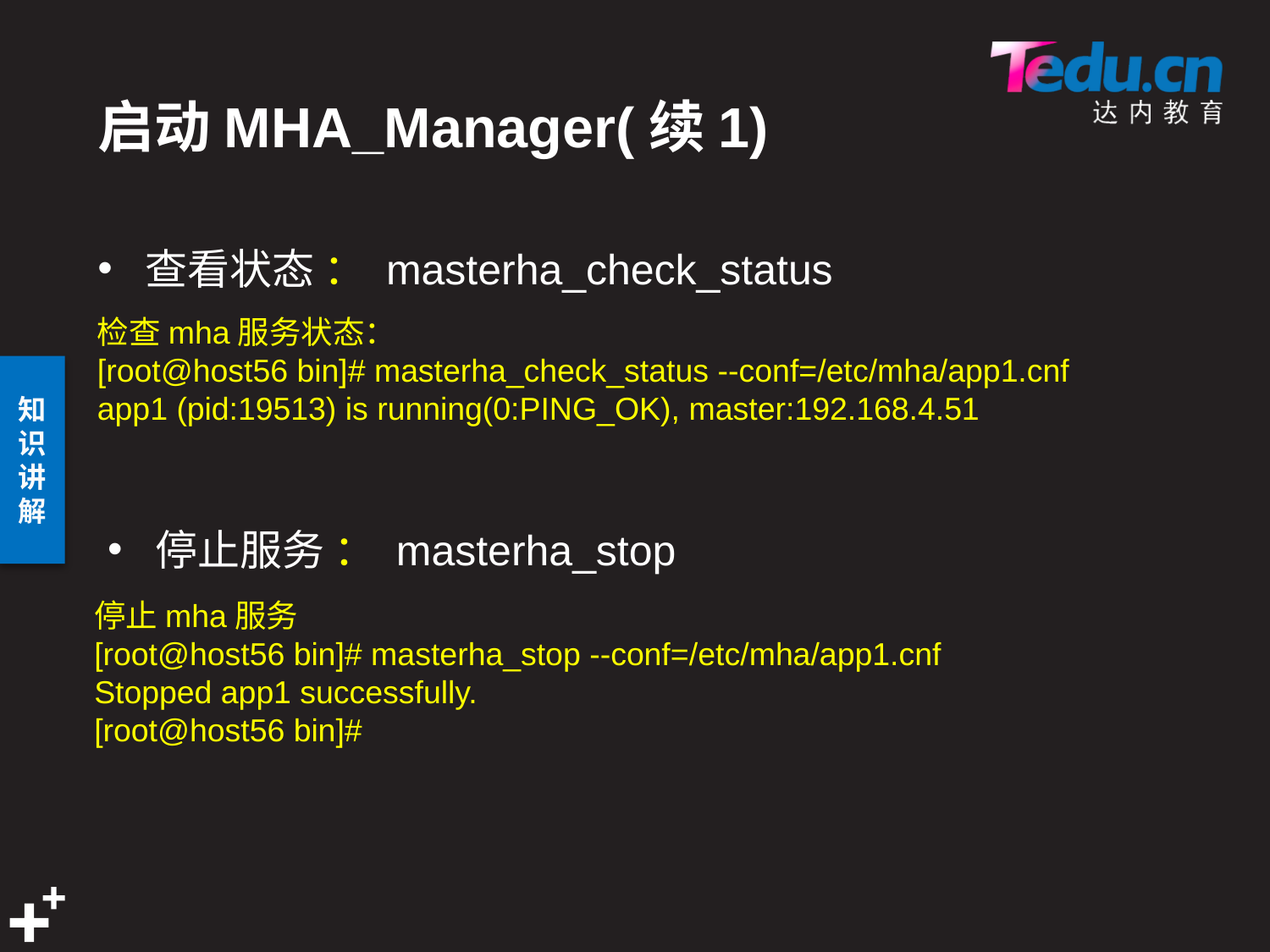

# 启动MHA_Manager(续1)
查看状态 ： masterha_check_status
检查mha服务状态：
[root@host56 bin]# masterha_check_status --conf=/etc/mha/app1.cnf
app1 (pid:19513) is running(0:PING_OK), master:192.168.4.51
停止服务 ： masterha_stop
停止mha服务
[root@host56 bin]# masterha_stop --conf=/etc/mha/app1.cnf
Stopped app1 successfully.
[root@host56 bin]#